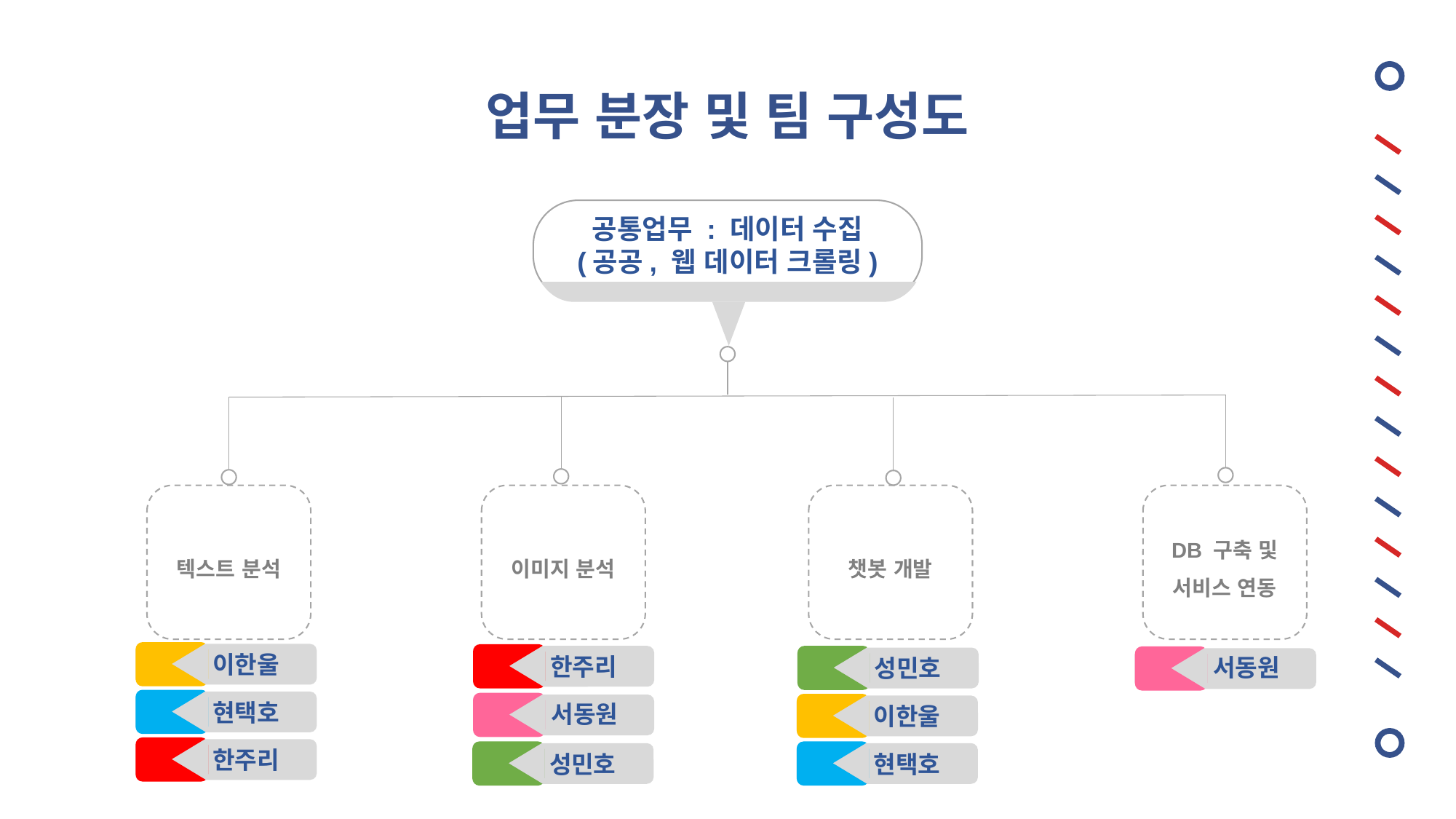

업무 분장 및 팀 구성도

공통업무 : 데이터 수집
(공공, 웹 데이터 크롤링)

     현택호

서동원

     이한울
텍스트 분석
이미지 분석
챗봇 개발
DB 구축 및
서비스 연동

     성민호

     한주리

     이한울

     한주리

     성민호

서동원

     현택호

서동원

     이한울

     한주리

     성민호

     현택호